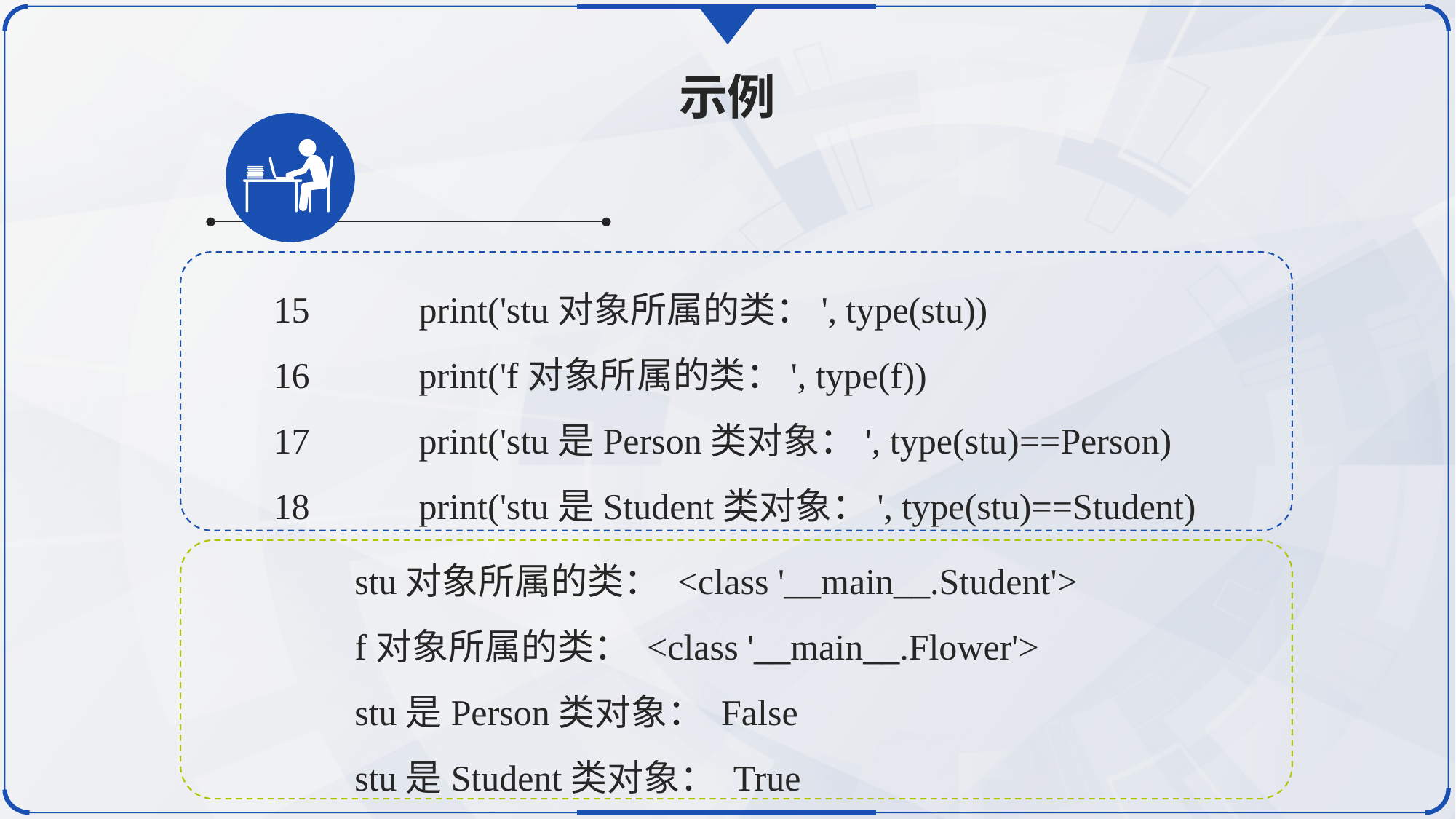

示例

15	    print('stu对象所属的类：', type(stu))
16	    print('f对象所属的类：', type(f))
17	    print('stu是Person类对象：', type(stu)==Person)
18	    print('stu是Student类对象：', type(stu)==Student)
stu对象所属的类： <class '__main__.Student'>
f对象所属的类： <class '__main__.Flower'>
stu是Person类对象： False
stu是Student类对象： True